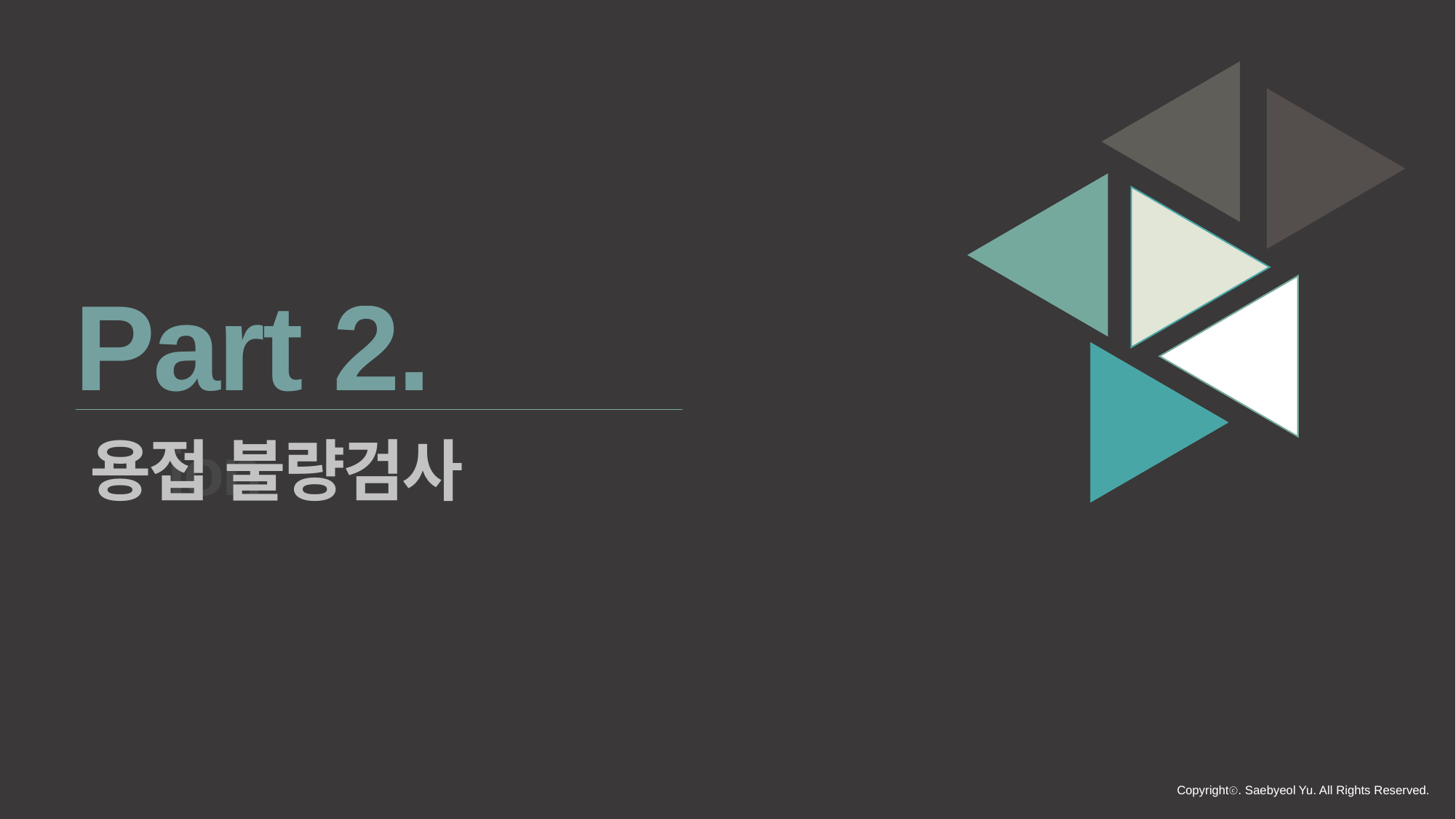

Part 2.
용접 불량검사
ion
Copyrightⓒ. Saebyeol Yu. All Rights Reserved.